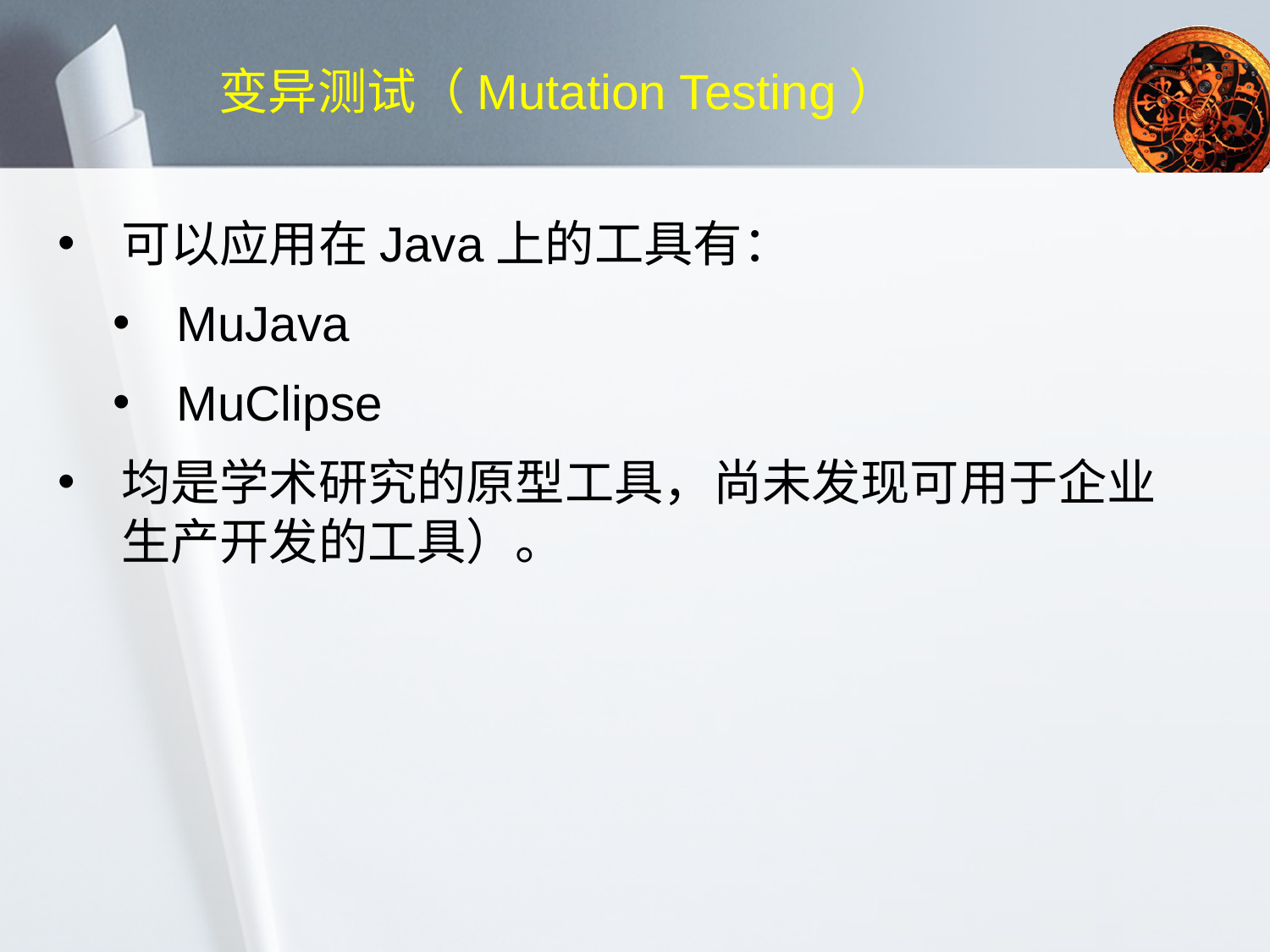

# 变异测试（Mutation Testing）
可以应用在Java上的工具有：
MuJava
MuClipse
均是学术研究的原型工具，尚未发现可用于企业生产开发的工具）。